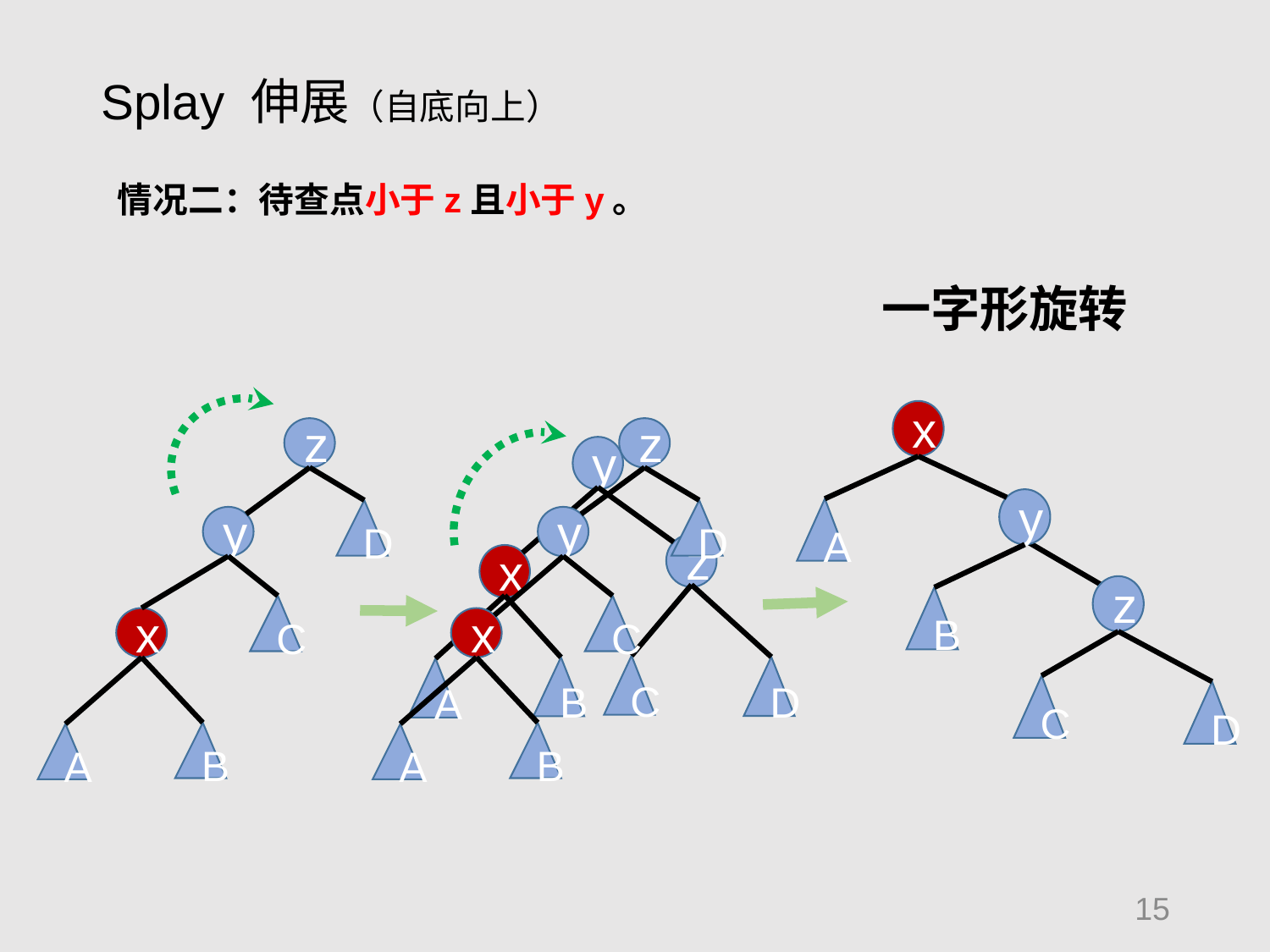

Splay 伸展（自底向上）
情况二：待查点小于z且小于y。
一字形旋转

x
y
A
z
B
C
D
z
D
y
C
x
B
A
z
D
y
C
x
B
A
y
z
x
C
D
B
A

15